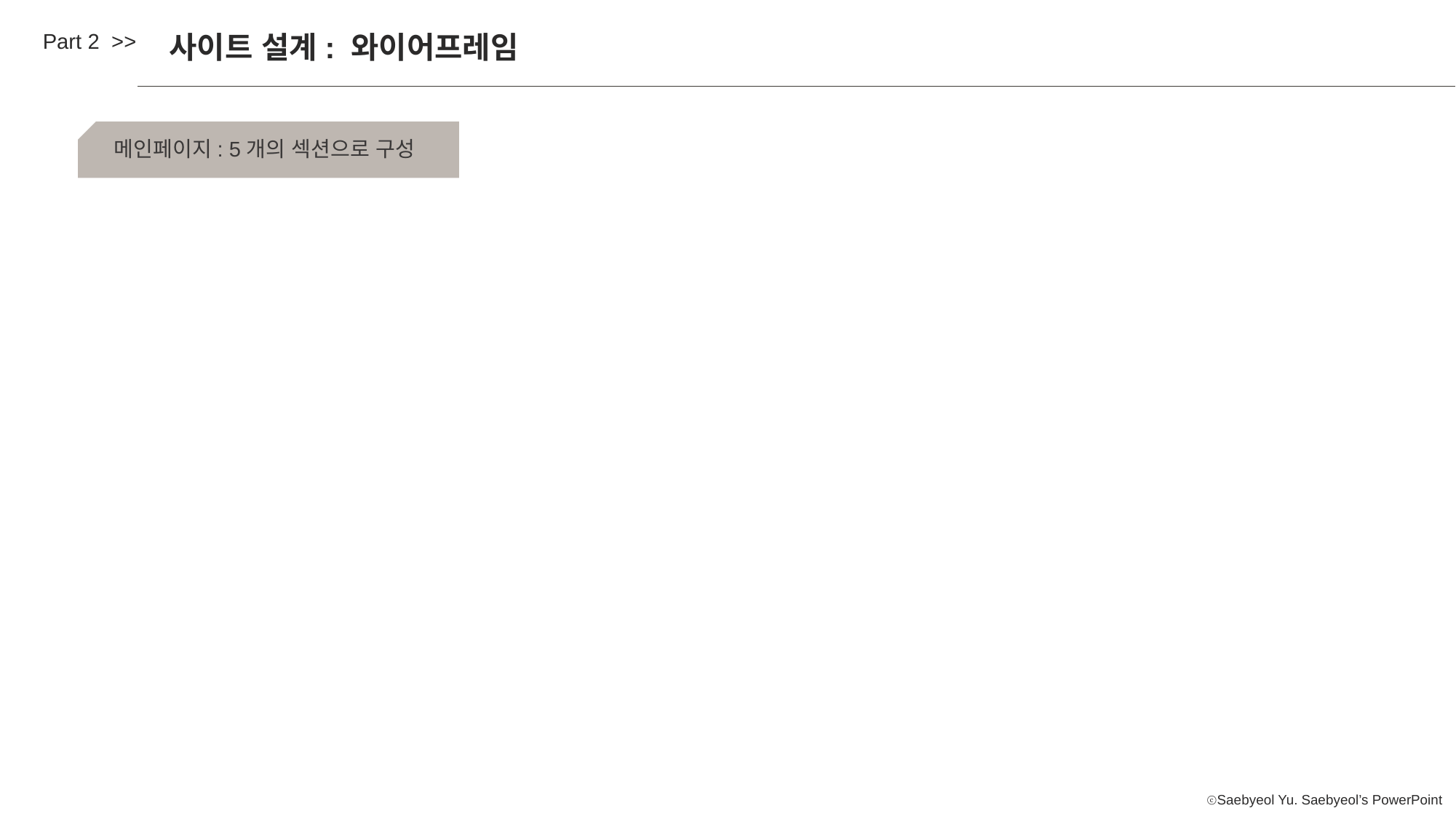

Part 2  >>
사이트 설계: 와이어프레임

메인페이지: 5개의 섹션으로 구성